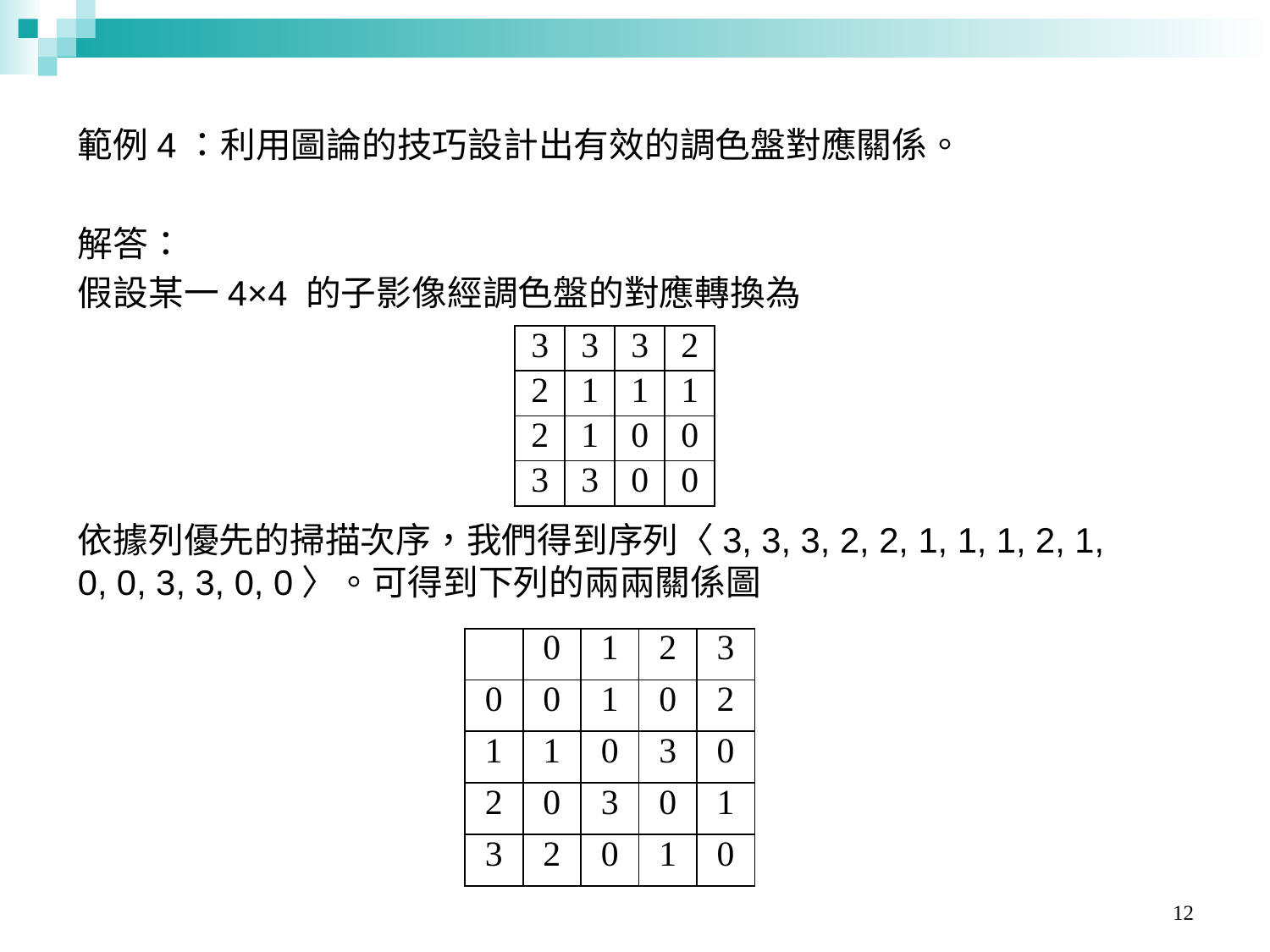

# 範例4：利用圖論的技巧設計出有效的調色盤對應關係。

解答：
假設某一4×4 的子影像經調色盤的對應轉換為

依據列優先的掃描次序，我們得到序列〈3, 3, 3, 2, 2, 1, 1, 1, 2, 1, 0, 0, 3, 3, 0, 0〉。可得到下列的兩兩關係圖

| 3 | 3 | 3 | 2 |
| --- | --- | --- | --- |
| 2 | 1 | 1 | 1 |
| 2 | 1 | 0 | 0 |
| 3 | 3 | 0 | 0 |
|  | 0 | 1 | 2 | 3 |
| --- | --- | --- | --- | --- |
| 0 | 0 | 1 | 0 | 2 |
| 1 | 1 | 0 | 3 | 0 |
| 2 | 0 | 3 | 0 | 1 |
| 3 | 2 | 0 | 1 | 0 |
12